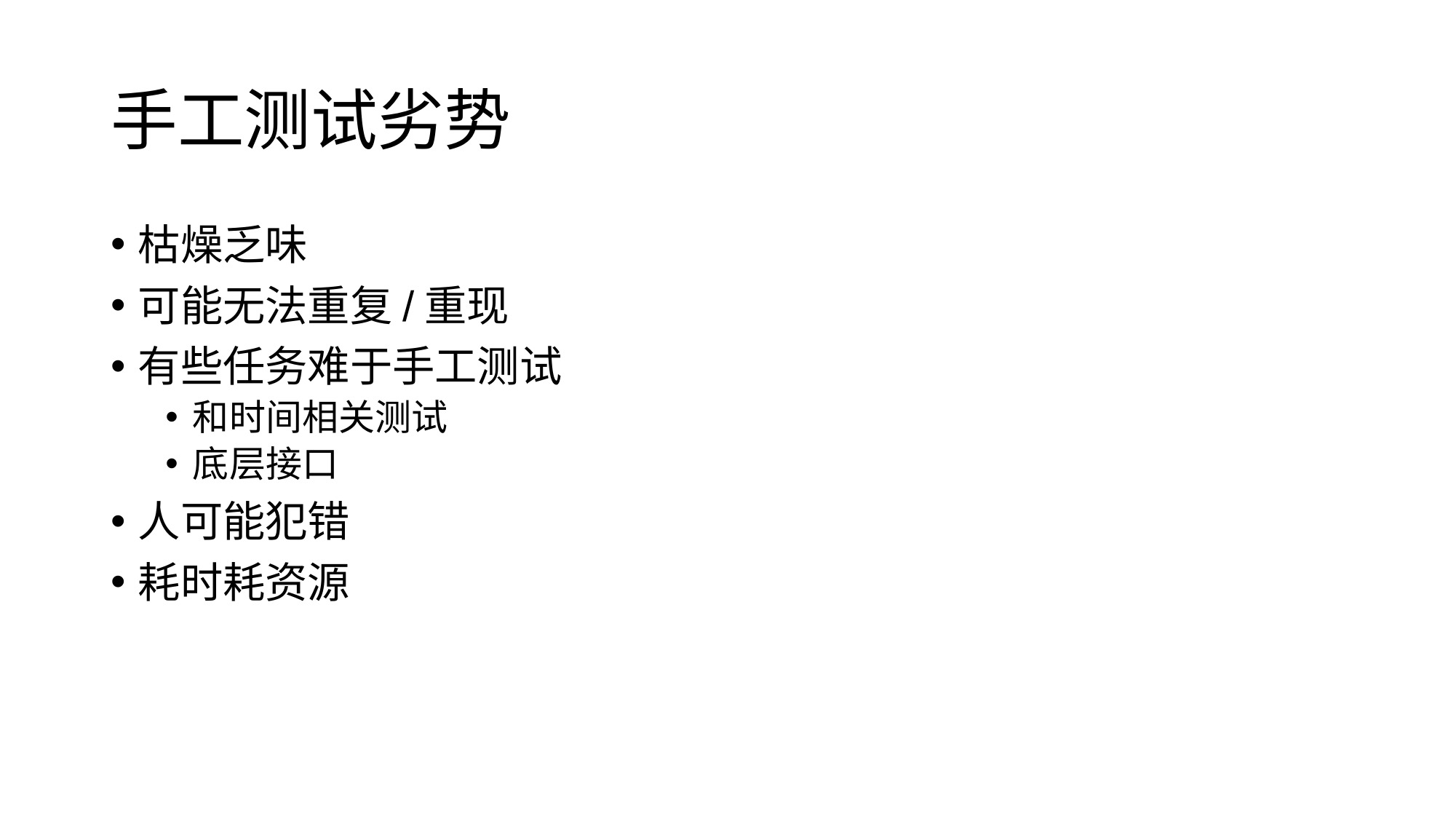

# 手工测试劣势
枯燥乏味
可能无法重复/重现
有些任务难于手工测试
和时间相关测试
底层接口
人可能犯错
耗时耗资源